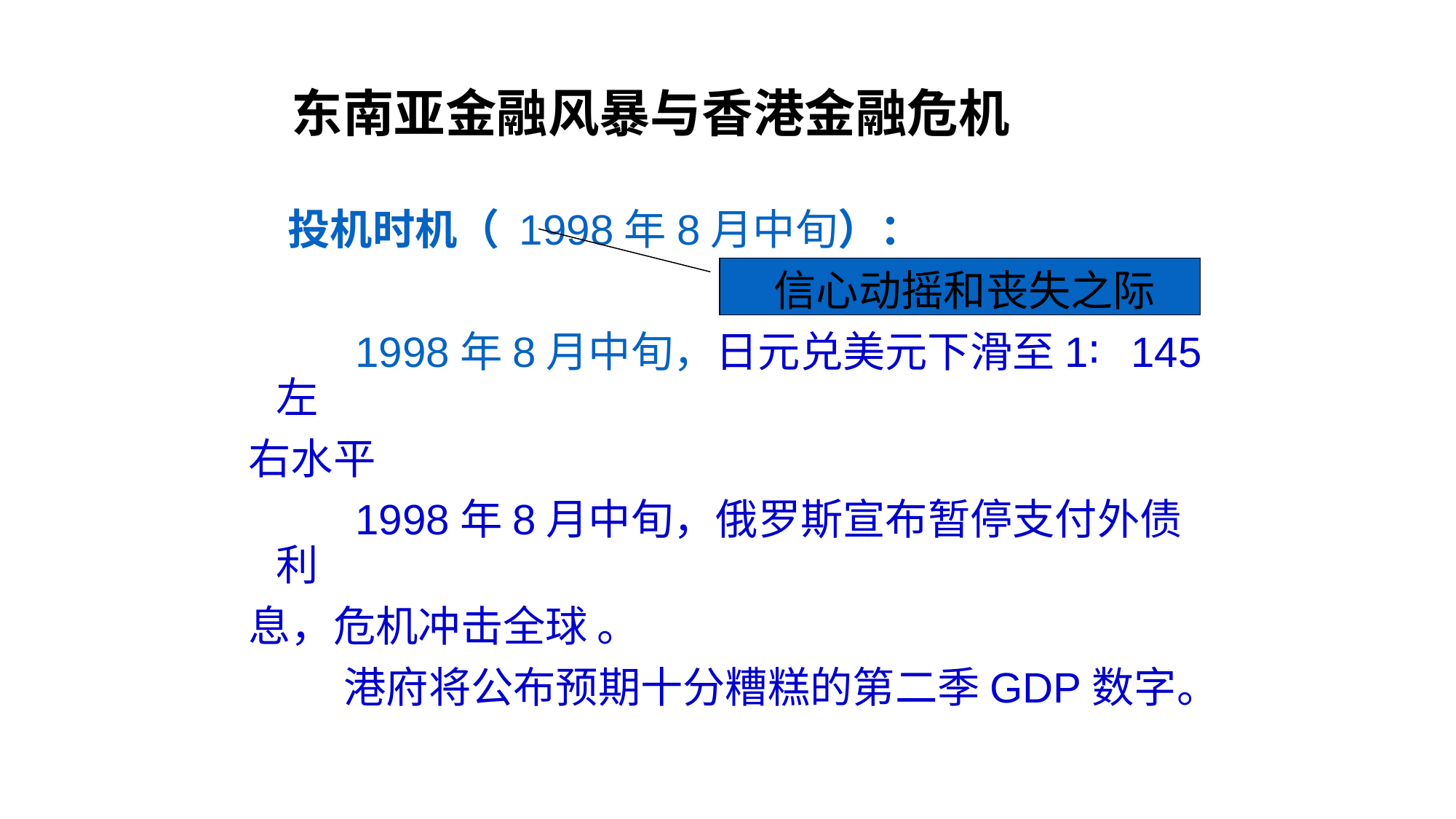

东南亚金融风暴与香港金融危机
   投机时机（ 1998年8月中旬）：

         1998年8月中旬，日元兑美元下滑至1∶145左
右水平
         1998年8月中旬，俄罗斯宣布暂停支付外债利
息，危机冲击全球 。
         港府将公布预期十分糟糕的第二季GDP数字。
信心动摇和丧失之际